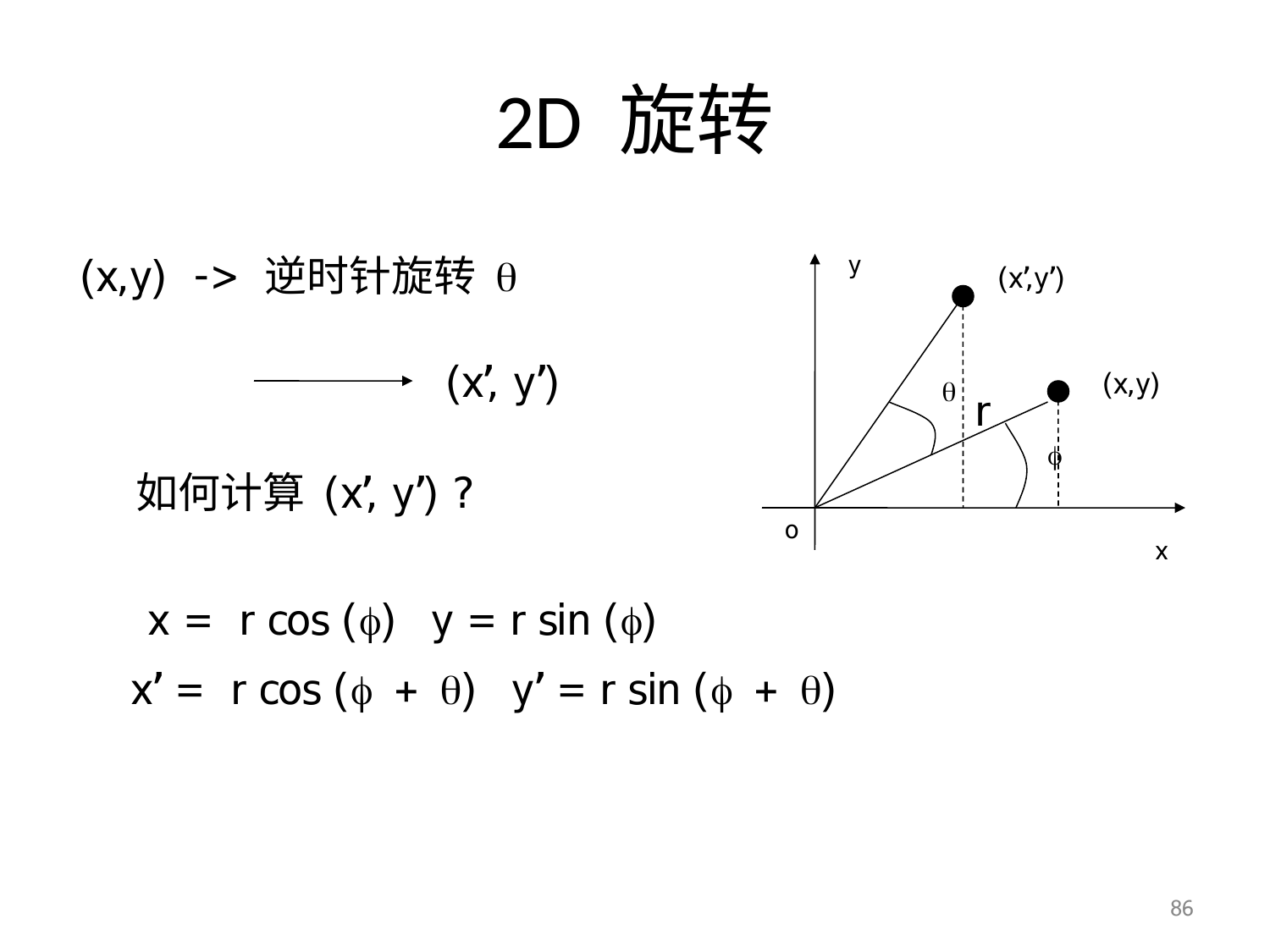

2D 旋转
(x,y)  -> 逆时针旋转 θ
y

(x,y)

(x’,y’)

θ

(x’, y’)

r

φ
如何计算 (x’, y’) ?
o
x
x =  r cos (φ)    y = r sin (φ)
x’ =  r cos (φ + θ)    y’ = r sin (φ + θ)
86